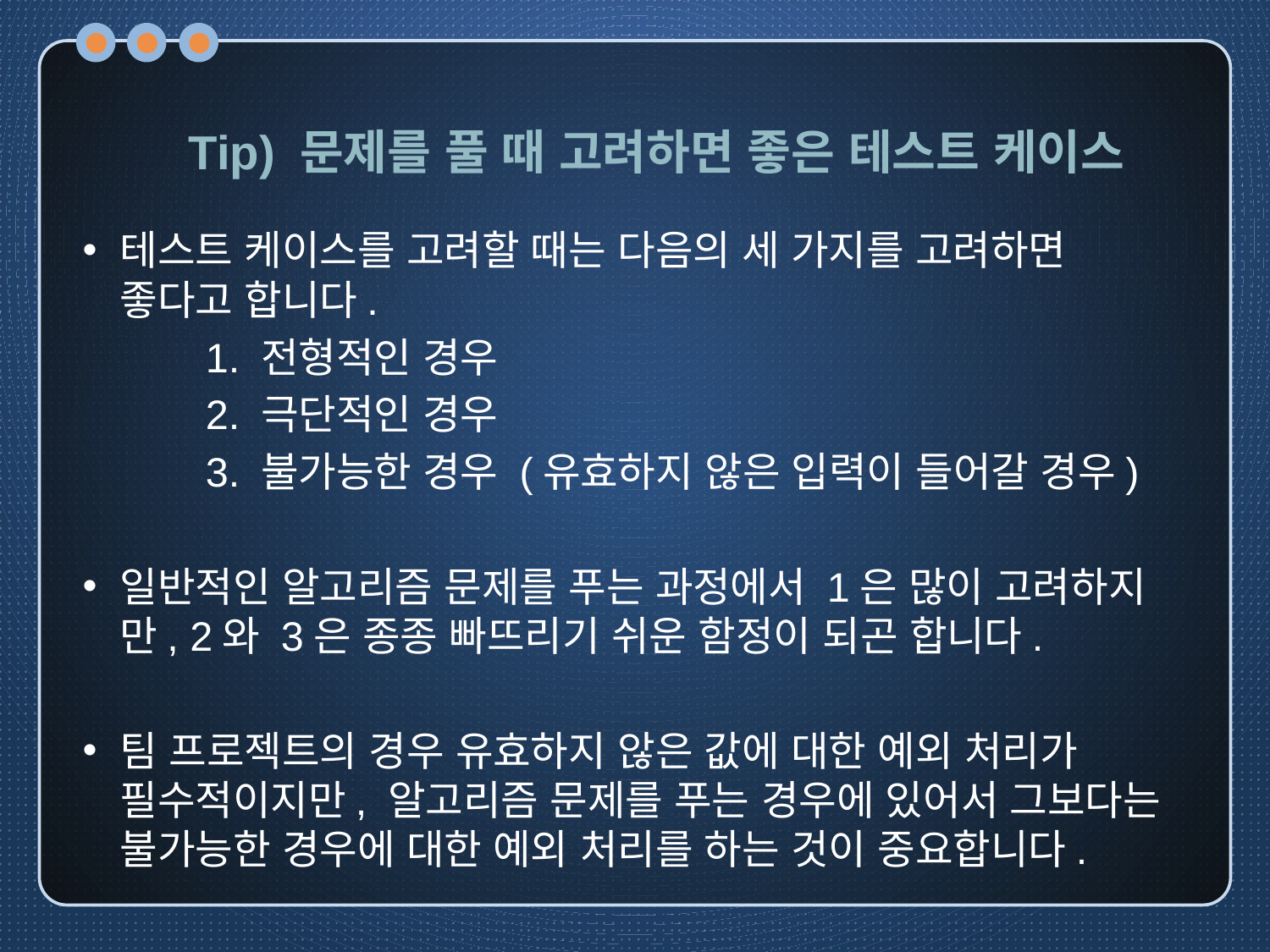

Tip) 문제를 풀 때 고려하면 좋은 테스트 케이스
테스트 케이스를 고려할 때는 다음의 세 가지를 고려하면 좋다고 합니다.
	1. 전형적인 경우
	2. 극단적인 경우
	3. 불가능한 경우 (유효하지 않은 입력이 들어갈 경우)

일반적인 알고리즘 문제를 푸는 과정에서 1은 많이 고려하지만, 2와 3은 종종 빠뜨리기 쉬운 함정이 되곤 합니다.

팀 프로젝트의 경우 유효하지 않은 값에 대한 예외 처리가 필수적이지만, 알고리즘 문제를 푸는 경우에 있어서 그보다는
불가능한 경우에 대한 예외 처리를 하는 것이 중요합니다.